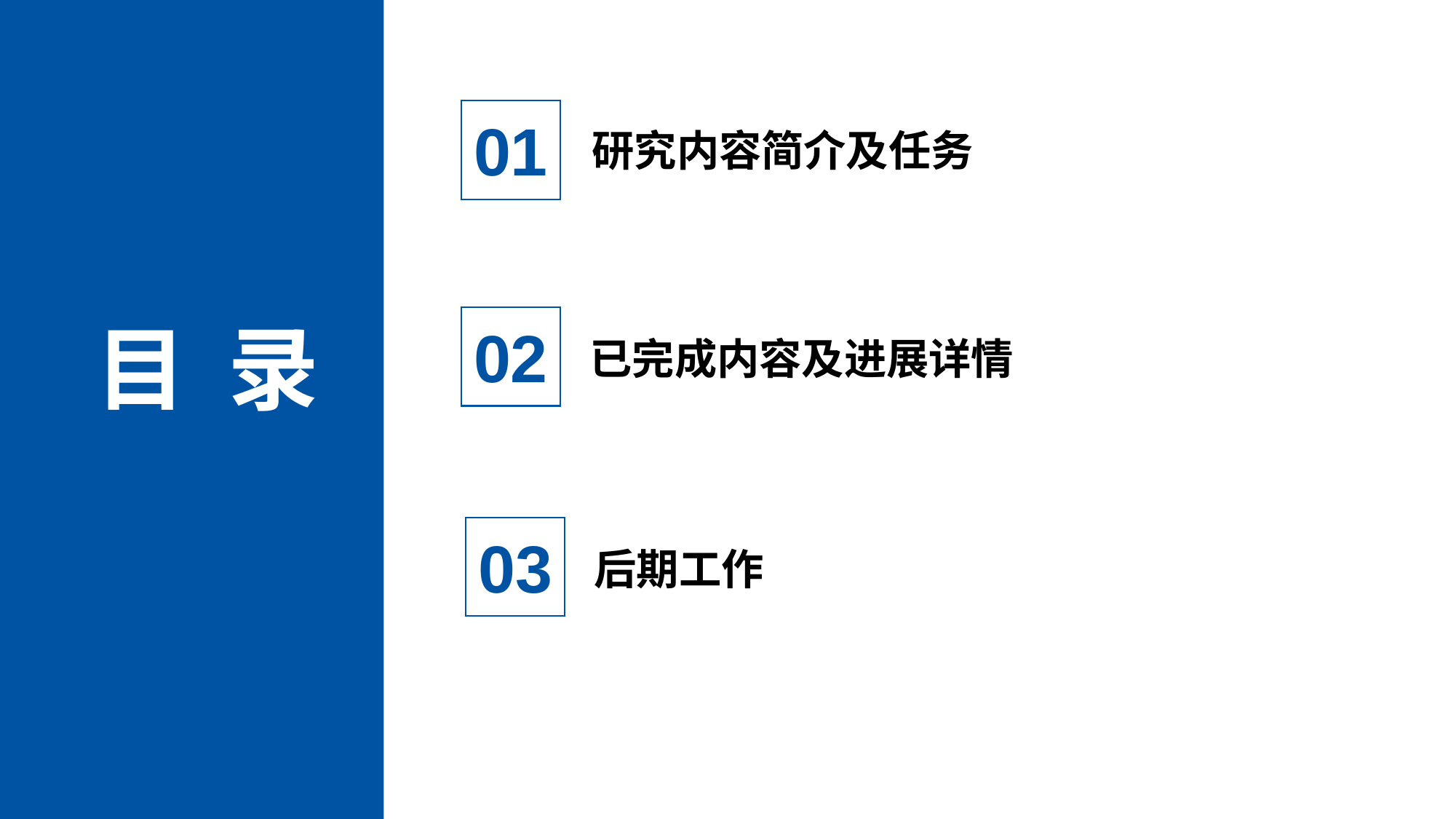

01
研究内容简介及任务
目  录

02
已完成内容及进展详情

03
后期工作